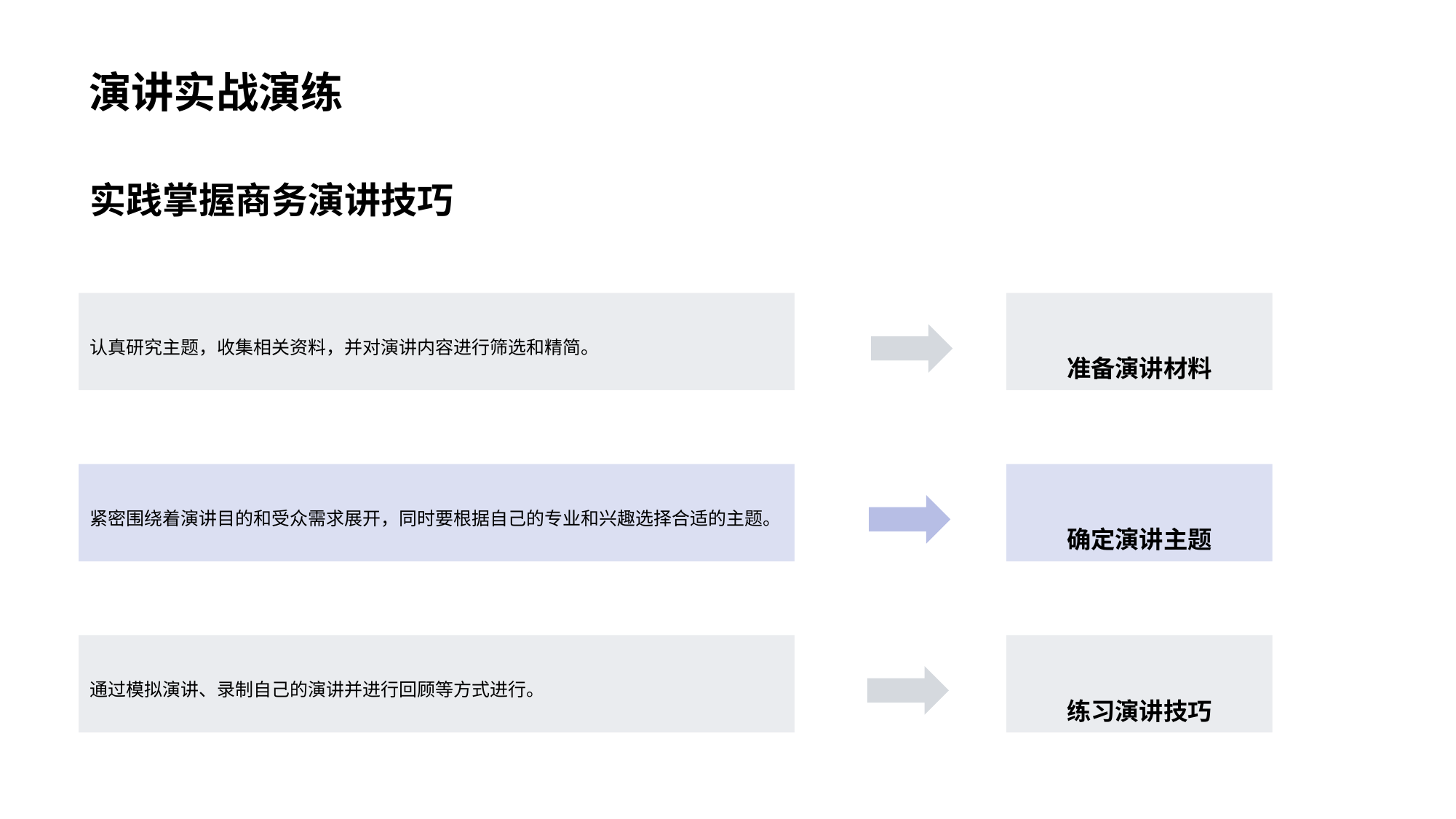

演讲实战演练
实践掌握商务演讲技巧
认真研究主题，收集相关资料，并对演讲内容进行筛选和精简。
准备演讲材料

紧密围绕着演讲目的和受众需求展开，同时要根据自己的专业和兴趣选择合适的主题。
确定演讲主题

通过模拟演讲、录制自己的演讲并进行回顾等方式进行。
练习演讲技巧